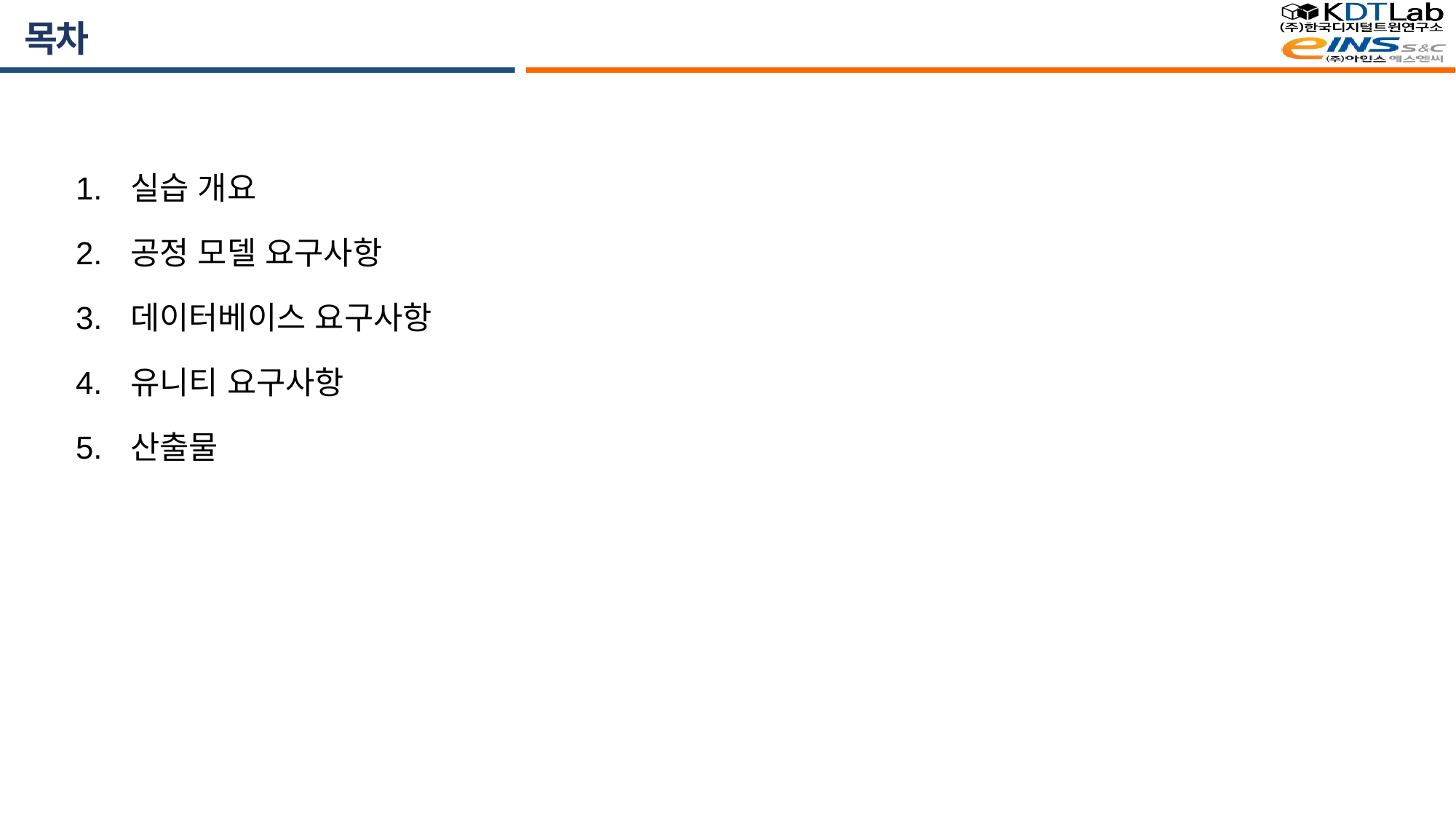

# 목차

실습 개요
공정 모델 요구사항
데이터베이스 요구사항
유니티 요구사항
산출물